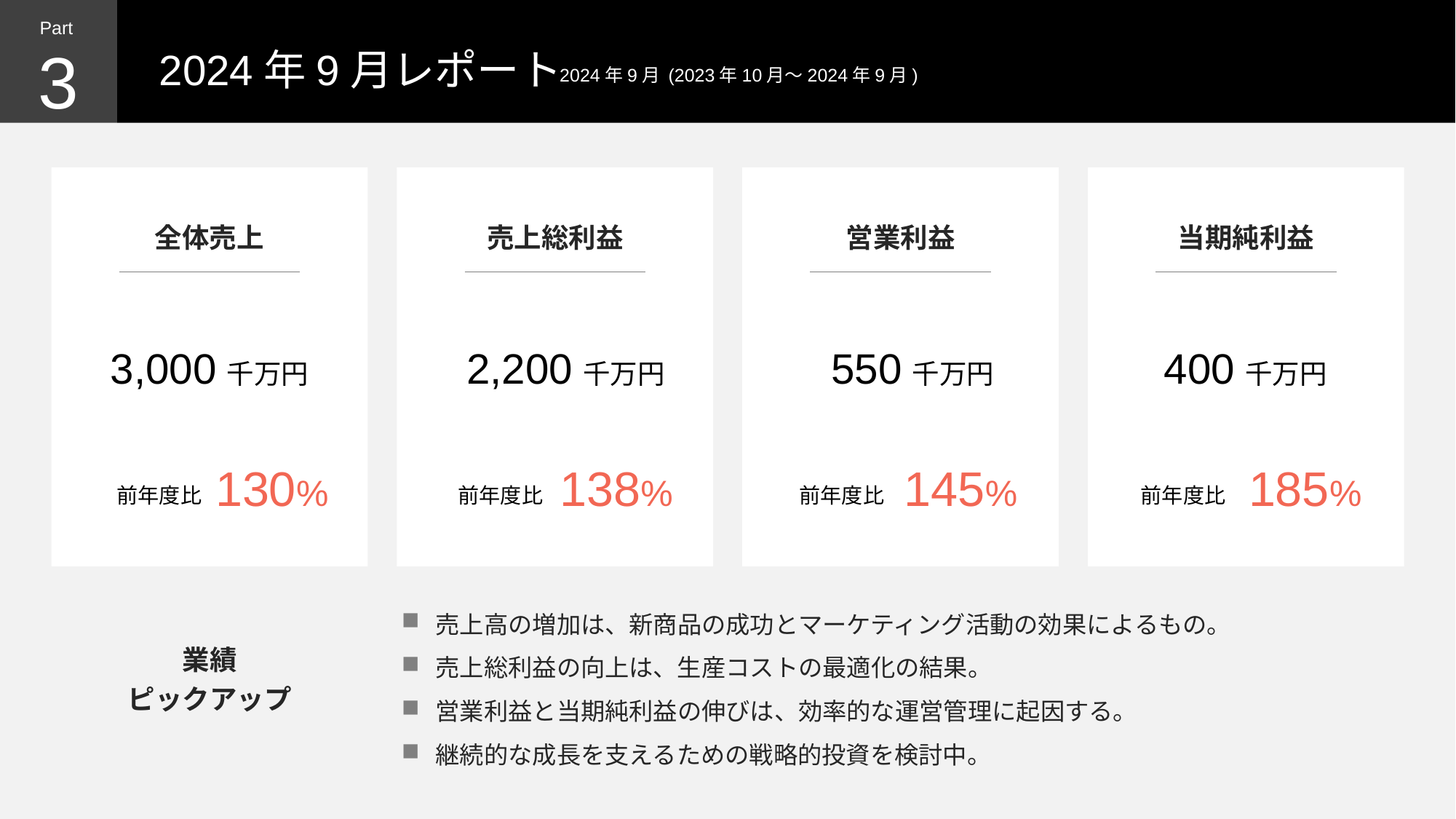

Part
3
2024年9月レポート
2024年9月 (2023年10月～2024年9月)

全体売上
売上総利益
営業利益
当期純利益
3,000千万円
2,200千万円
550千万円
400千万円
130%
138%
145%
185%
前年度比
前年度比
前年度比
前年度比
売上高の増加は、新商品の成功とマーケティング活動の効果によるもの。
売上総利益の向上は、生産コストの最適化の結果。
営業利益と当期純利益の伸びは、効率的な運営管理に起因する。
継続的な成長を支えるための戦略的投資を検討中。
業績
ピックアップ